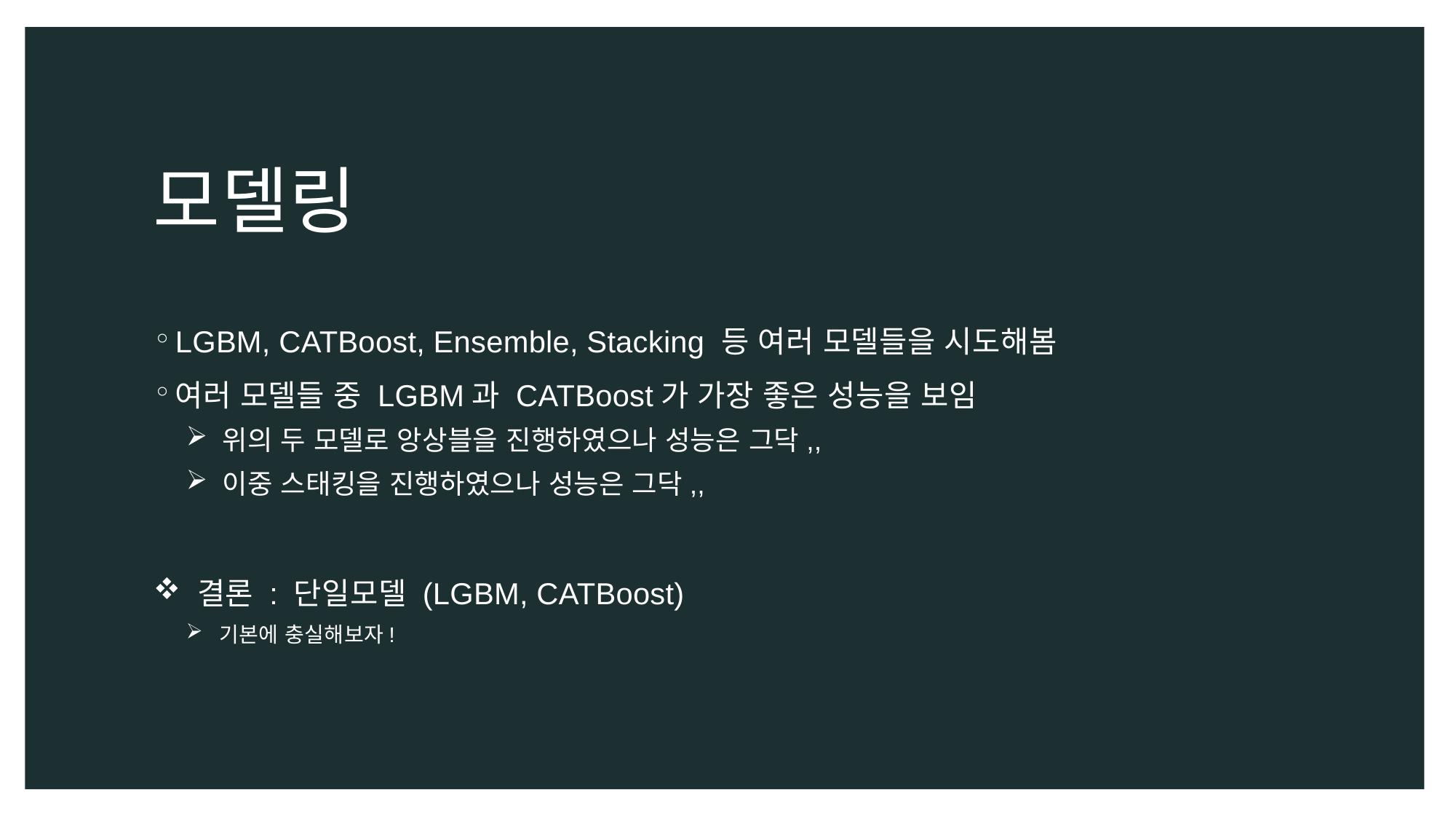

# 모델링
LGBM, CATBoost, Ensemble, Stacking 등 여러 모델들을 시도해봄
여러 모델들 중 LGBM과 CATBoost가 가장 좋은 성능을 보임
 위의 두 모델로 앙상블을 진행하였으나 성능은 그닥,,
 이중 스태킹을 진행하였으나 성능은 그닥,,

 결론 : 단일모델 (LGBM, CATBoost)
 기본에 충실해보자!